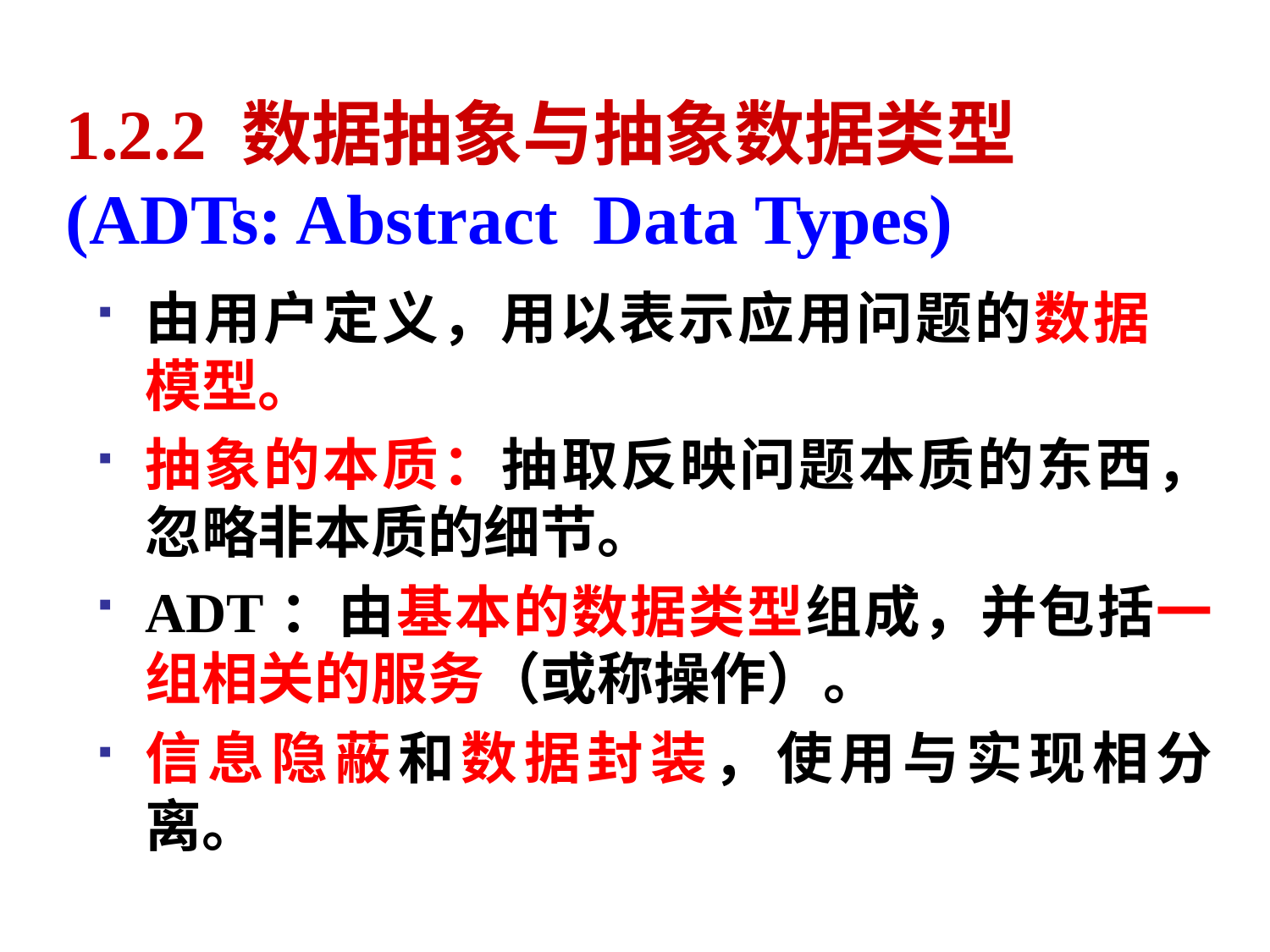

# 1.2.2 数据抽象与抽象数据类型 (ADTs: Abstract  Data Types)
由用户定义，用以表示应用问题的数据     模型。
抽象的本质：抽取反映问题本质的东西， 忽略非本质的细节。
ADT：由基本的数据类型组成，并包括一 组相关的服务（或称操作）。
信息隐蔽和数据封装，使用与实现相分离。
33